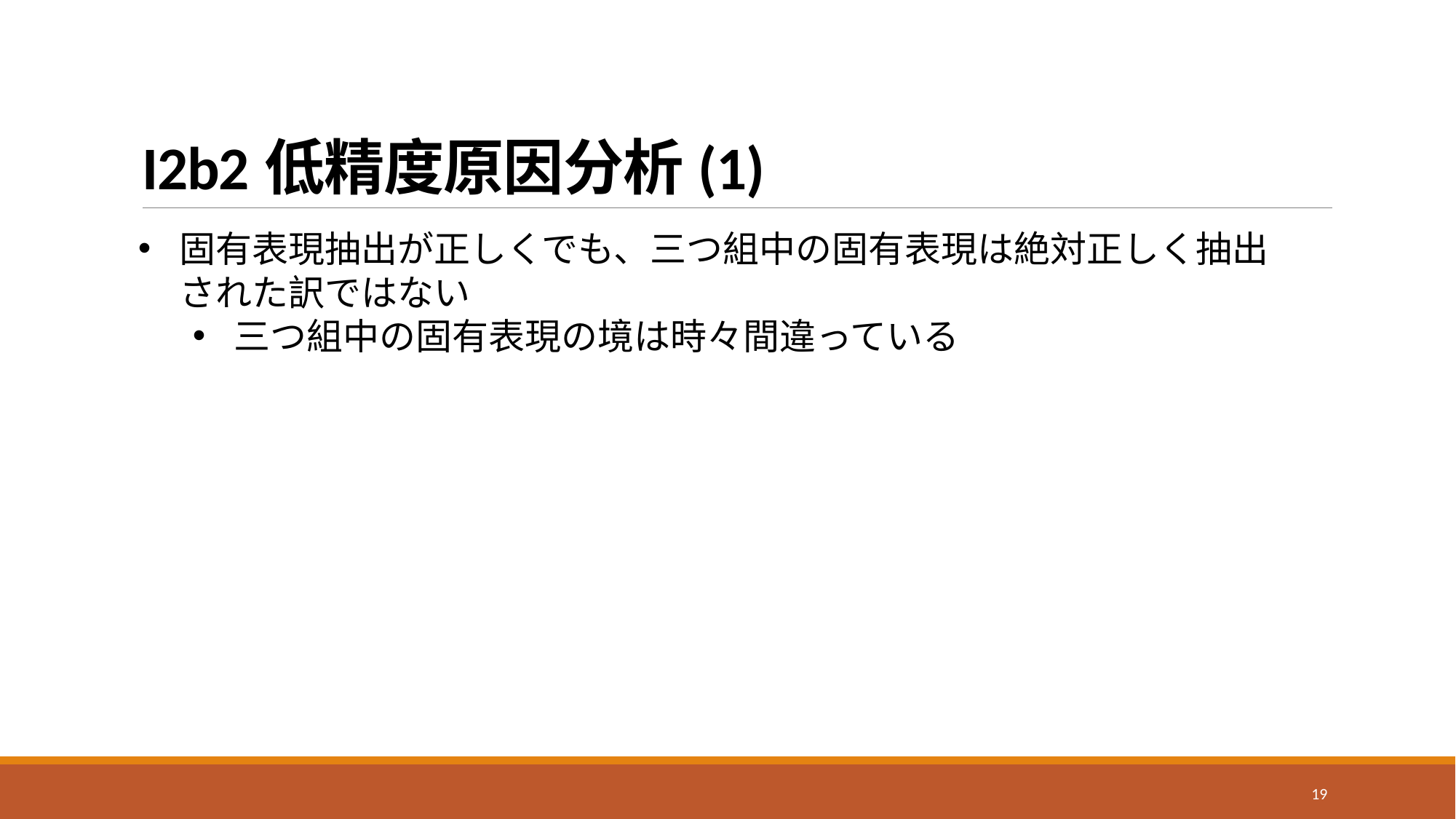

# I2b2低精度原因分析(1)
固有表現抽出が正しくでも、三つ組中の固有表現は絶対正しく抽出された訳ではない
三つ組中の固有表現の境は時々間違っている

19